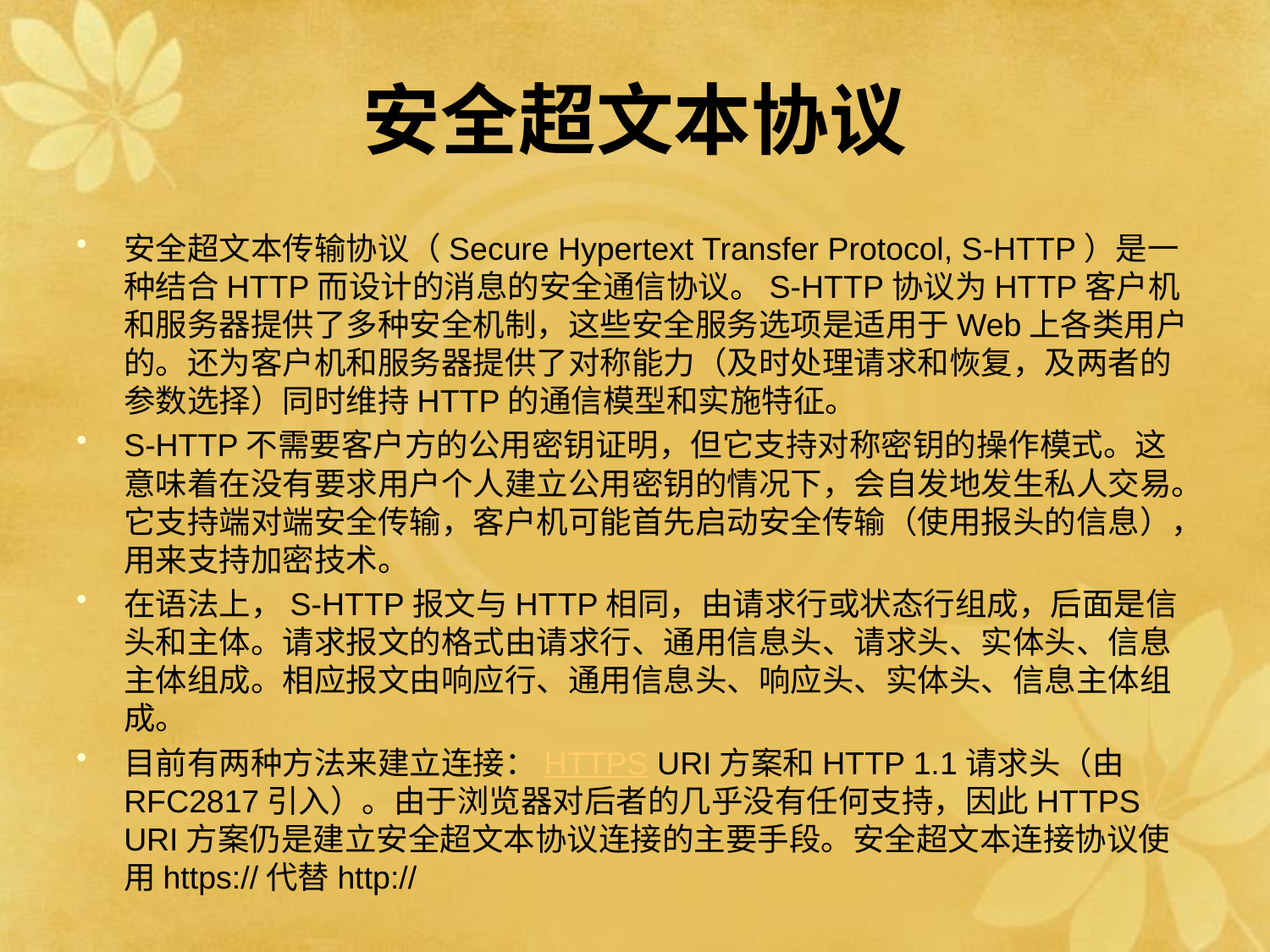

# 安全超文本协议
安全超文本传输协议（Secure Hypertext Transfer Protocol, S-HTTP）是一种结合HTTP而设计的消息的安全通信协议。S-HTTP协议为HTTP客户机和服务器提供了多种安全机制，这些安全服务选项是适用于Web上各类用户的。还为客户机和服务器提供了对称能力（及时处理请求和恢复，及两者的参数选择）同时维持HTTP的通信模型和实施特征。
S-HTTP不需要客户方的公用密钥证明，但它支持对称密钥的操作模式。这意味着在没有要求用户个人建立公用密钥的情况下，会自发地发生私人交易。它支持端对端安全传输，客户机可能首先启动安全传输（使用报头的信息），用来支持加密技术。
在语法上，S-HTTP报文与HTTP相同，由请求行或状态行组成，后面是信头和主体。请求报文的格式由请求行、通用信息头、请求头、实体头、信息主体组成。相应报文由响应行、通用信息头、响应头、实体头、信息主体组成。
目前有两种方法来建立连接：HTTPS URI方案和HTTP 1.1请求头（由RFC2817引入）。由于浏览器对后者的几乎没有任何支持，因此HTTPS URI方案仍是建立安全超文本协议连接的主要手段。安全超文本连接协议使用https://代替http://